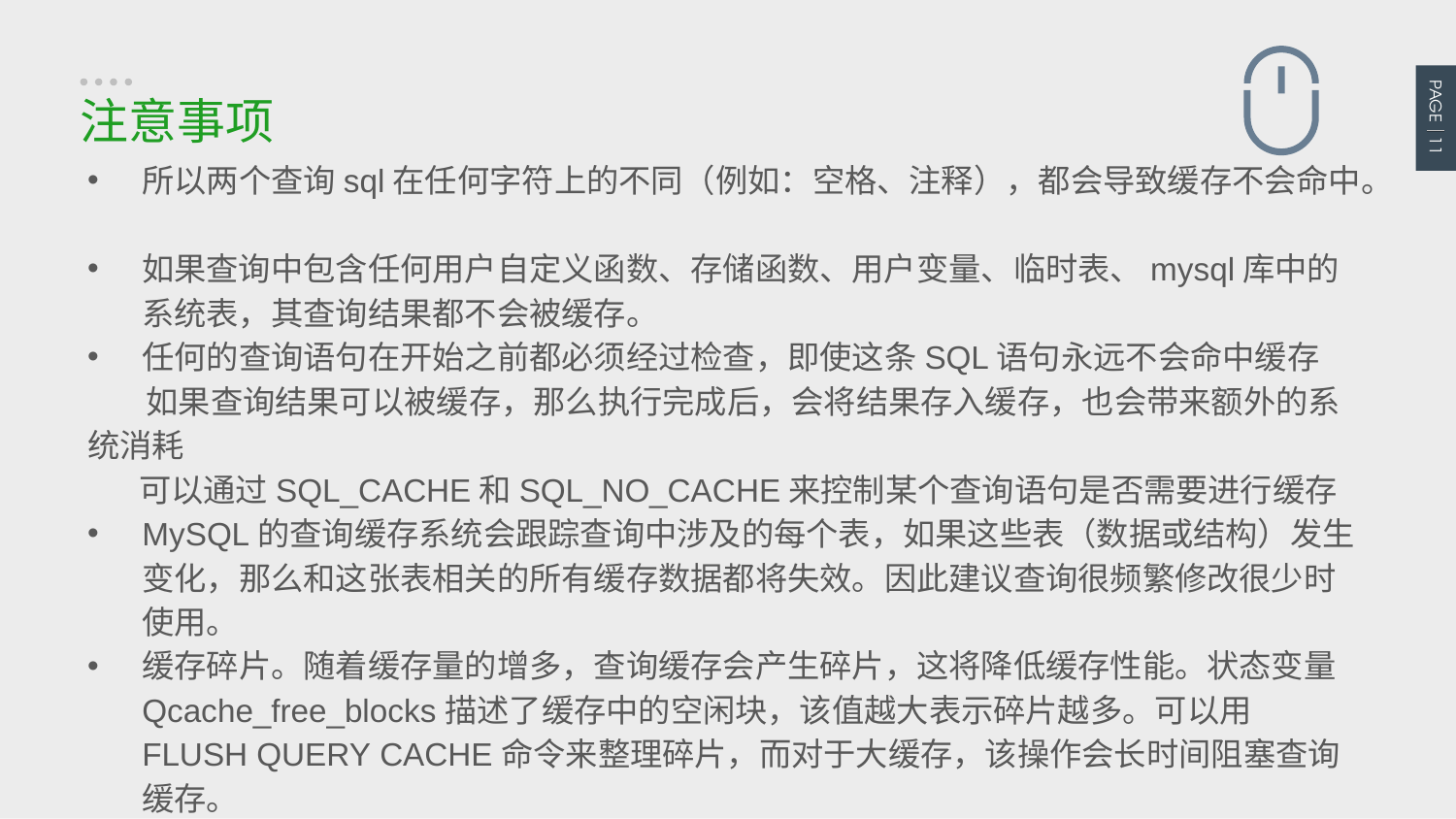

PAGE   11
注意事项

所以两个查询sql在任何字符上的不同（例如：空格、注释），都会导致缓存不会命中。
如果查询中包含任何用户自定义函数、存储函数、用户变量、临时表、mysql库中的系统表，其查询结果都不会被缓存。
任何的查询语句在开始之前都必须经过检查，即使这条SQL语句永远不会命中缓存
       如果查询结果可以被缓存，那么执行完成后，会将结果存入缓存，也会带来额外的系统消耗
      可以通过SQL_CACHE和SQL_NO_CACHE来控制某个查询语句是否需要进行缓存
MySQL的查询缓存系统会跟踪查询中涉及的每个表，如果这些表（数据或结构）发生变化，那么和这张表相关的所有缓存数据都将失效。因此建议查询很频繁修改很少时使用。
缓存碎片。随着缓存量的增多，查询缓存会产生碎片，这将降低缓存性能。状态变量Qcache_free_blocks描述了缓存中的空闲块，该值越大表示碎片越多。可以用FLUSH QUERY CACHE命令来整理碎片，而对于大缓存，该操作会长时间阻塞查询缓存。